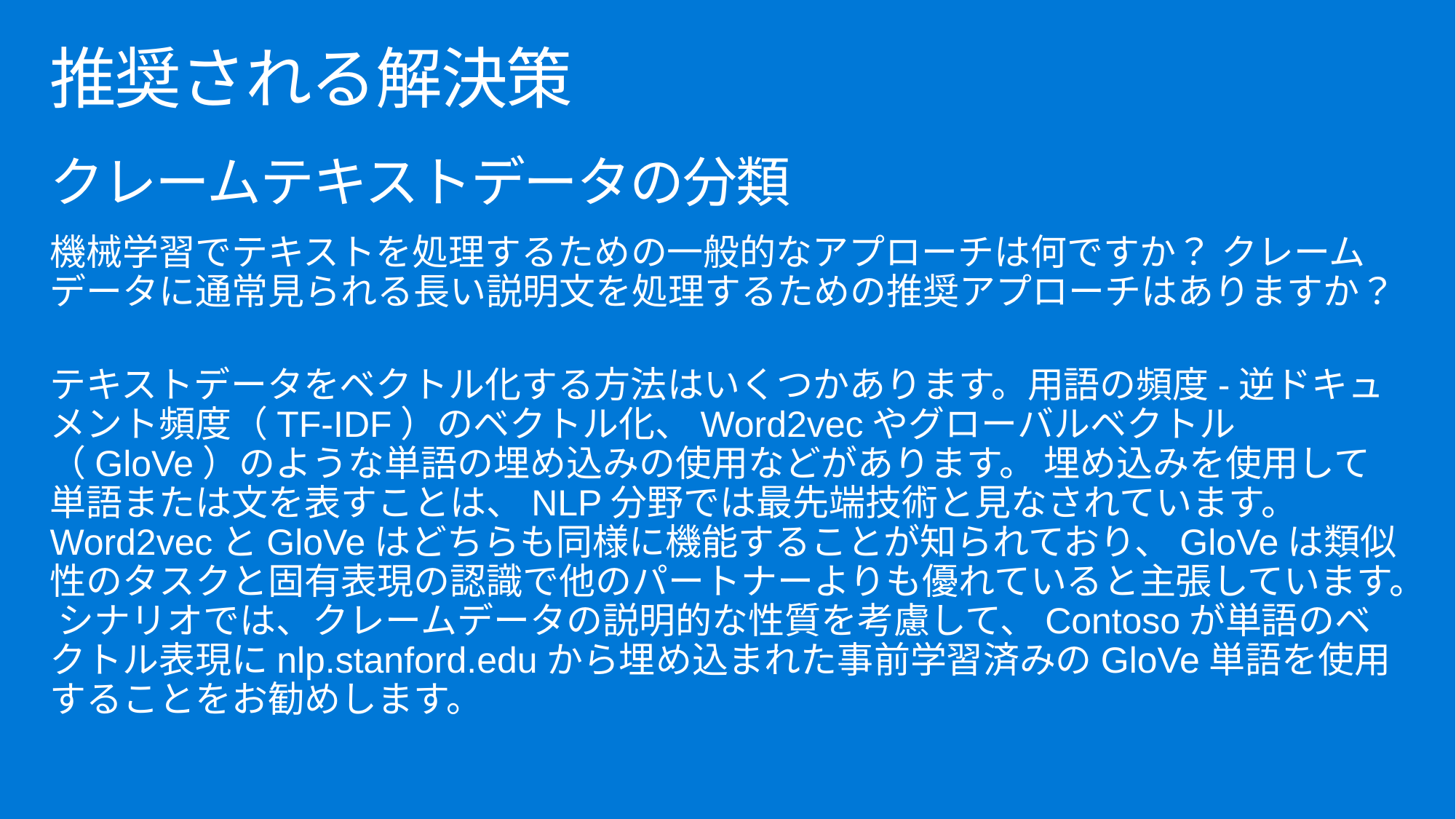

# 推奨される解決策
クレームテキストデータの分類
機械学習でテキストを処理するための一般的なアプローチは何ですか？ クレームデータに通常見られる長い説明文を処理するための推奨アプローチはありますか？

テキストデータをベクトル化する方法はいくつかあります。用語の頻度-逆ドキュメント頻度（TF-IDF）のベクトル化、Word2vecやグローバルベクトル（GloVe）のような単語の埋め込みの使用などがあります。 埋め込みを使用して単語または文を表すことは、NLP分野では最先端技術と見なされています。 Word2vecとGloVeはどちらも同様に機能することが知られており、GloVeは類似性のタスクと固有表現の認識で他のパートナーよりも優れていると主張しています。 シナリオでは、クレームデータの説明的な性質を考慮して、Contosoが単語のベクトル表現にnlp.stanford.eduから埋め込まれた事前学習済みのGloVe単語を使用することをお勧めします。